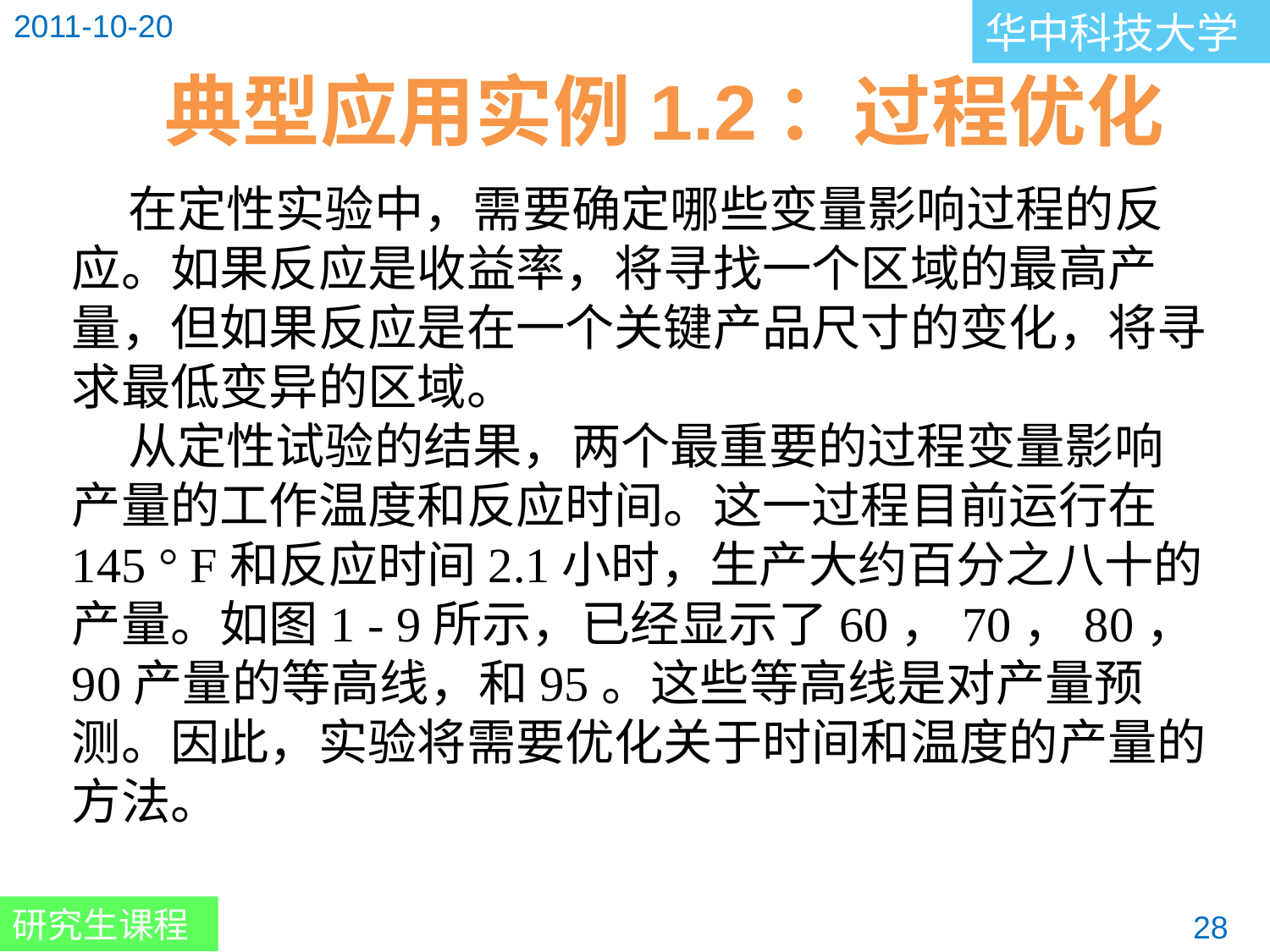

典型应用实例1.2：过程优化
    在定性实验中，需要确定哪些变量影响过程的反应。如果反应是收益率，将寻找一个区域的最高产量，但如果反应是在一个关键产品尺寸的变化，将寻求最低变异的区域。
    从定性试验的结果，两个最重要的过程变量影响产量的工作温度和反应时间。这一过程目前运行在145 ° F和反应时间2.1小时，生产大约百分之八十的产量。如图1 - 9所示，已经显示了60，70，80，90产量的等高线，和95。这些等高线是对产量预测。因此，实验将需要优化关于时间和温度的产量的方法。